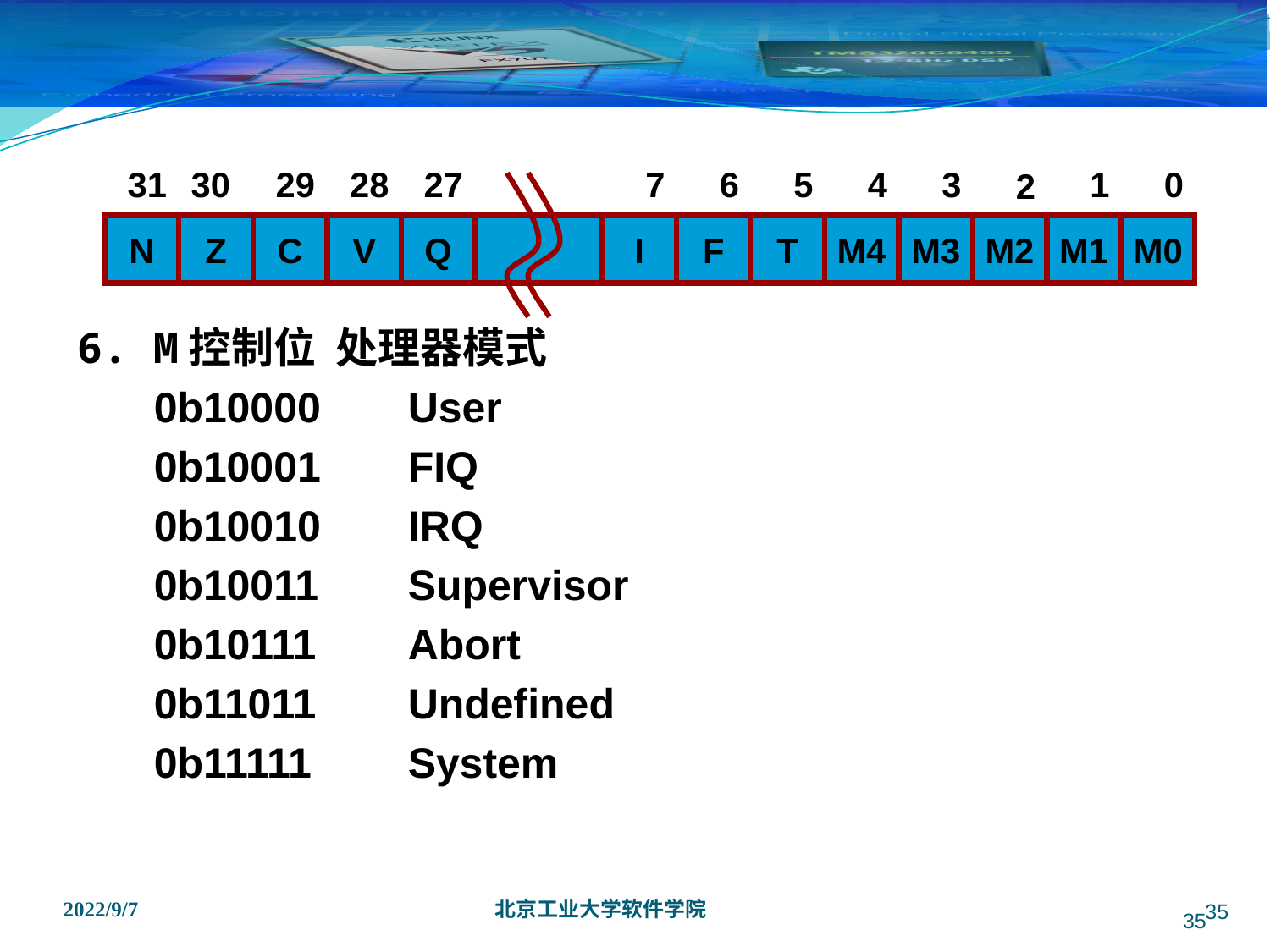

31
30
29
28
27
7
6
5
4
3
1
0
2

N
Z
C
V
Q

I
F
T
M4
M3
M2
M1
M0

6. M控制位  处理器模式
0b10000	User
0b10001	FIQ
0b10010	IRQ
0b10011	Supervisor
0b10111	Abort
0b11011	Undefined
0b11111	System
35